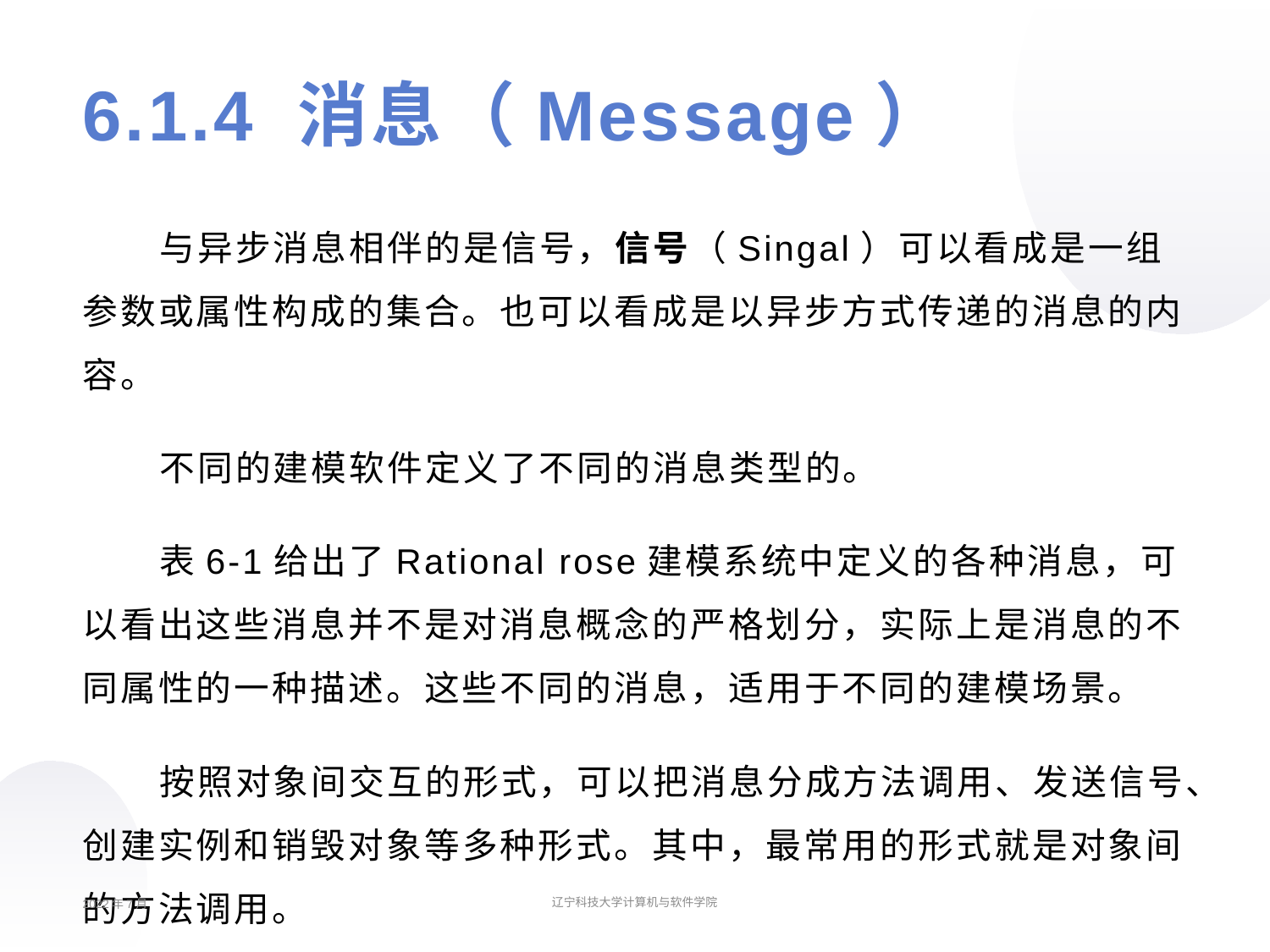

# 6.1.4 消息（Message）
与异步消息相伴的是信号，信号（Singal）可以看成是一组参数或属性构成的集合。也可以看成是以异步方式传递的消息的内容。
不同的建模软件定义了不同的消息类型的。
表6-1给出了Rational rose建模系统中定义的各种消息，可以看出这些消息并不是对消息概念的严格划分，实际上是消息的不同属性的一种描述。这些不同的消息，适用于不同的建模场景。
按照对象间交互的形式，可以把消息分成方法调用、发送信号、创建实例和销毁对象等多种形式。其中，最常用的形式就是对象间的方法调用。

2022年7月
12
辽宁科技大学计算机与软件学院